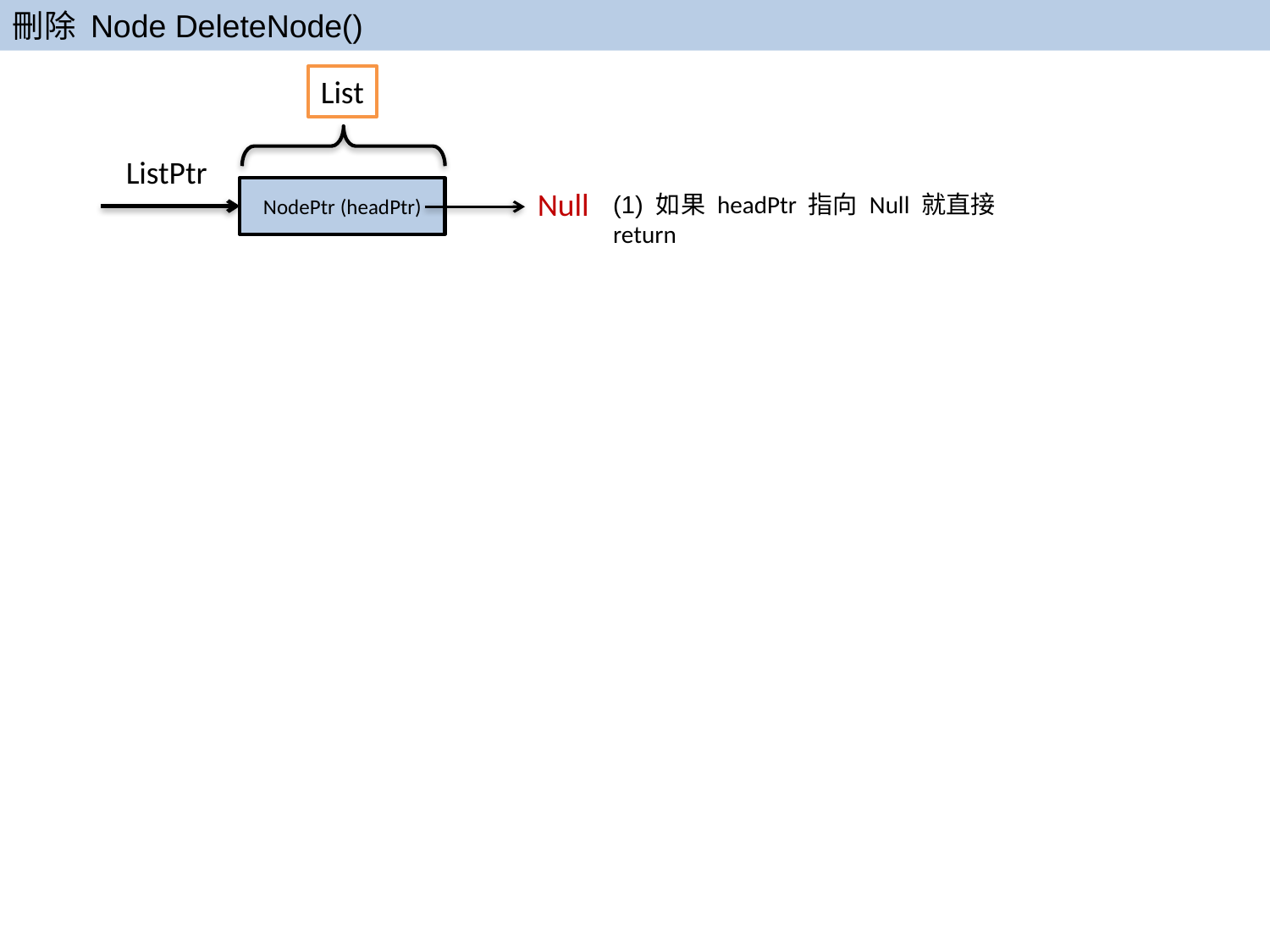

刪除 Node DeleteNode()

List
ListPtr
NodePtr (headPtr)
Null
(1) 如果 headPtr 指向 Null 就直接 return